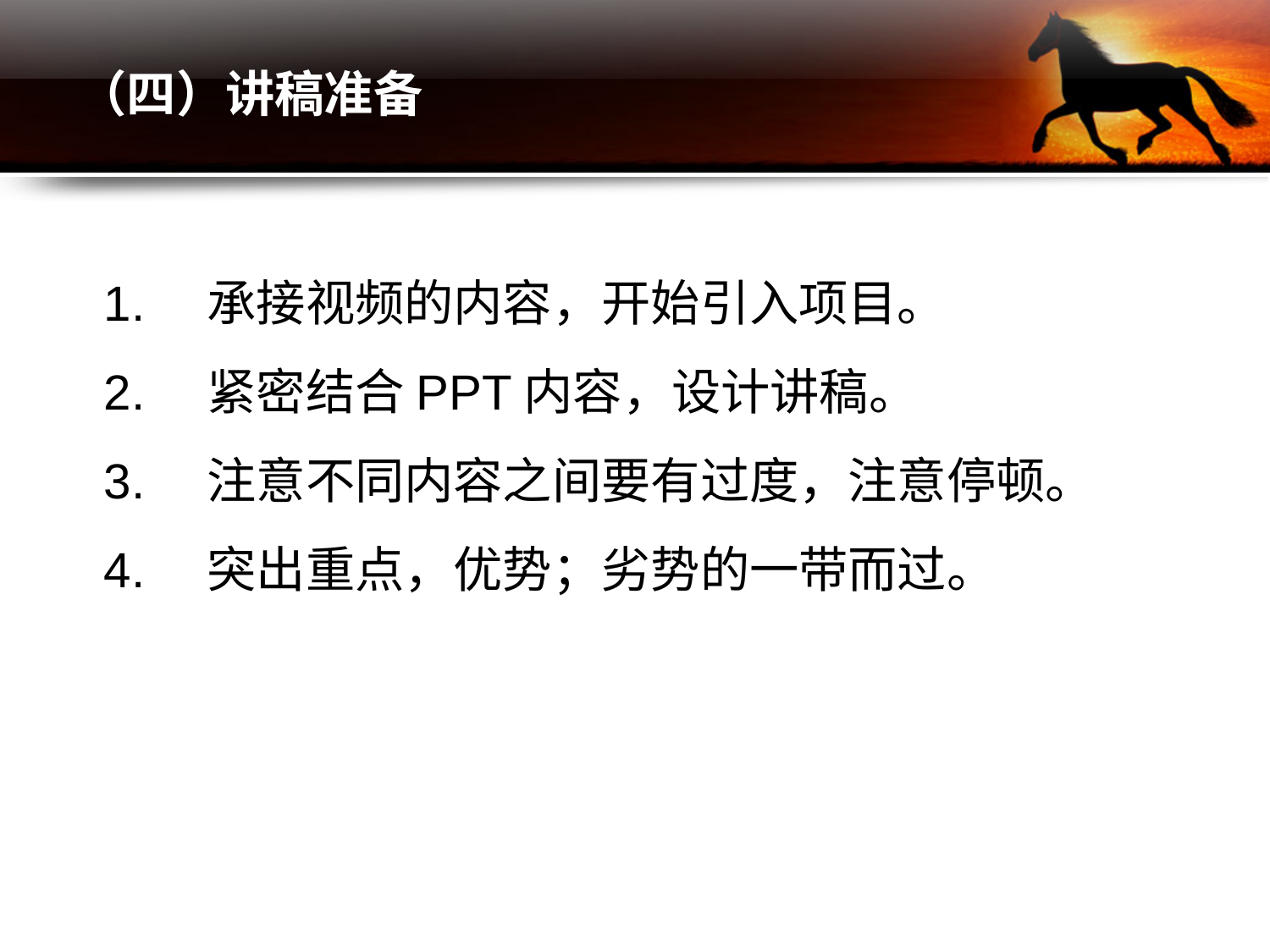

（四）讲稿准备
承接视频的内容，开始引入项目。
紧密结合PPT内容，设计讲稿。
注意不同内容之间要有过度，注意停顿。
突出重点，优势；劣势的一带而过。